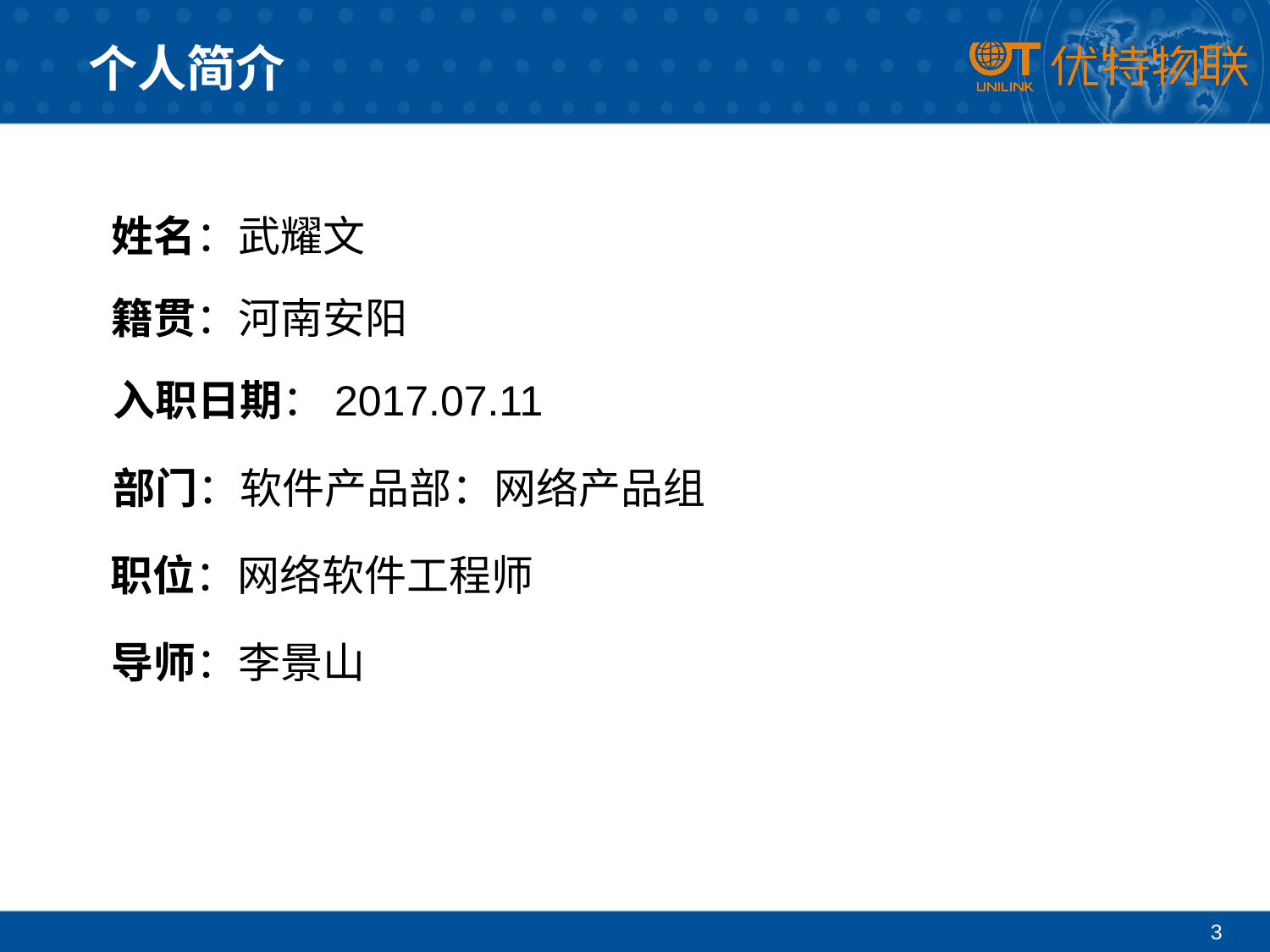

# 个人简介
姓名：武耀文
籍贯：河南安阳

入职日期：2017.07.11
部门：软件产品部：网络产品组
职位：网络软件工程师
导师：李景山
3